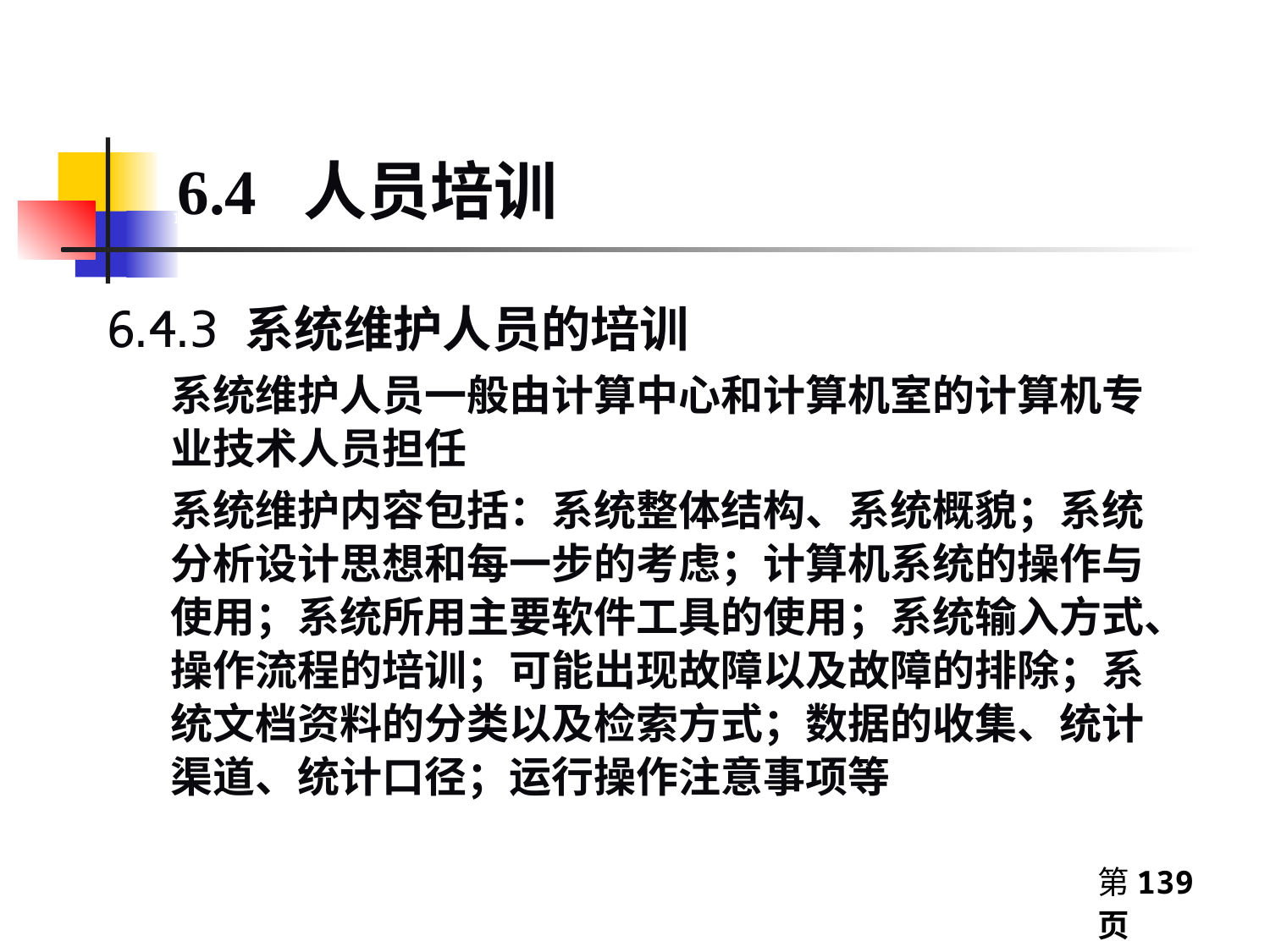

# 1.5.4MIS的结构
6.4  人员培训
6.4.3 系统维护人员的培训
系统维护人员一般由计算中心和计算机室的计算机专业技术人员担任
系统维护内容包括：系统整体结构、系统概貌；系统分析设计思想和每一步的考虑；计算机系统的操作与使用；系统所用主要软件工具的使用；系统输入方式、操作流程的培训；可能出现故障以及故障的排除；系统文档资料的分类以及检索方式；数据的收集、统计渠道、统计口径；运行操作注意事项等